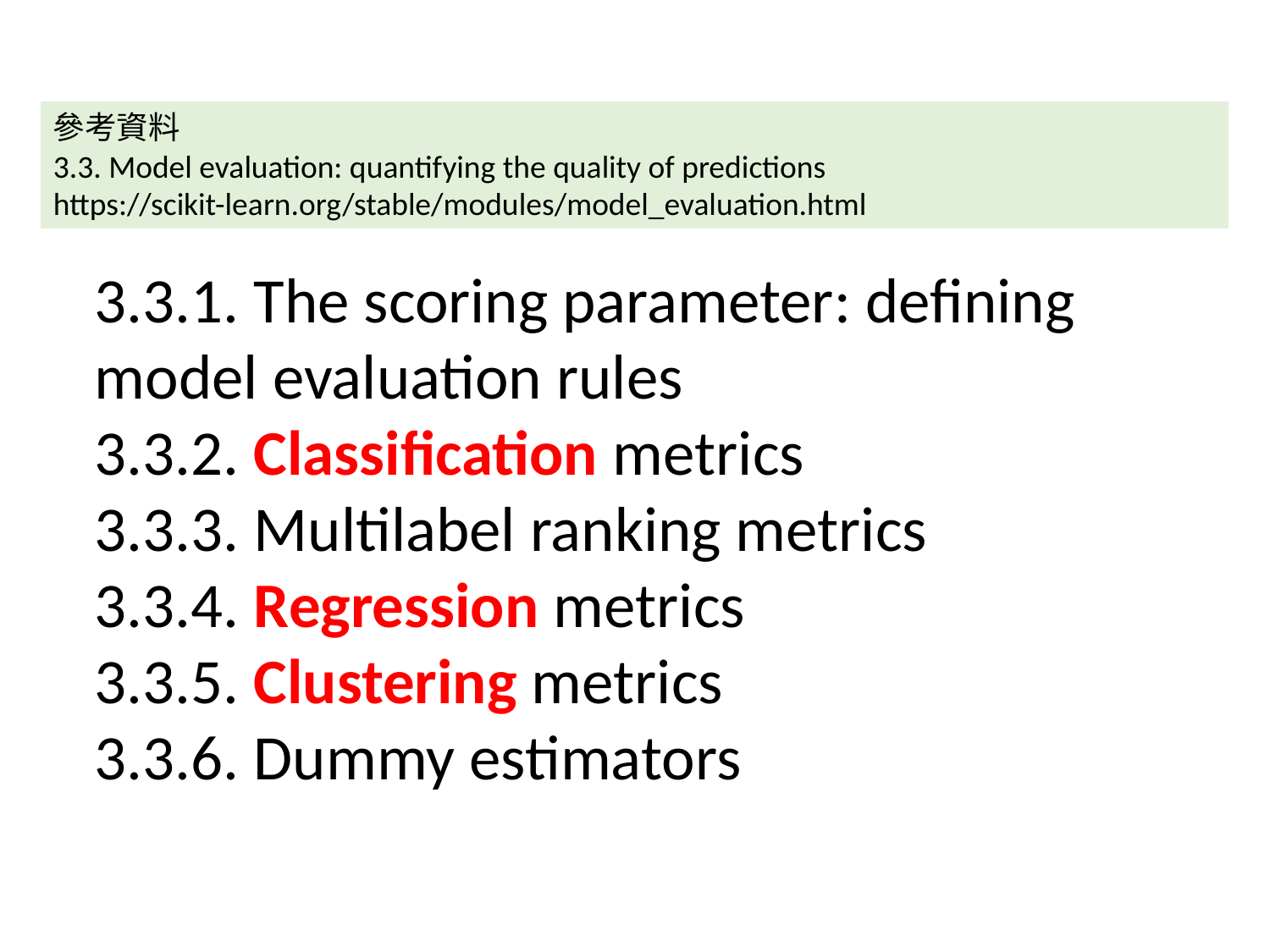

參考資料
3.3. Model evaluation: quantifying the quality of predictions
https://scikit-learn.org/stable/modules/model_evaluation.html
3.3.1. The scoring parameter: defining model evaluation rules
3.3.2. Classification metrics
3.3.3. Multilabel ranking metrics
3.3.4. Regression metrics
3.3.5. Clustering metrics
3.3.6. Dummy estimators